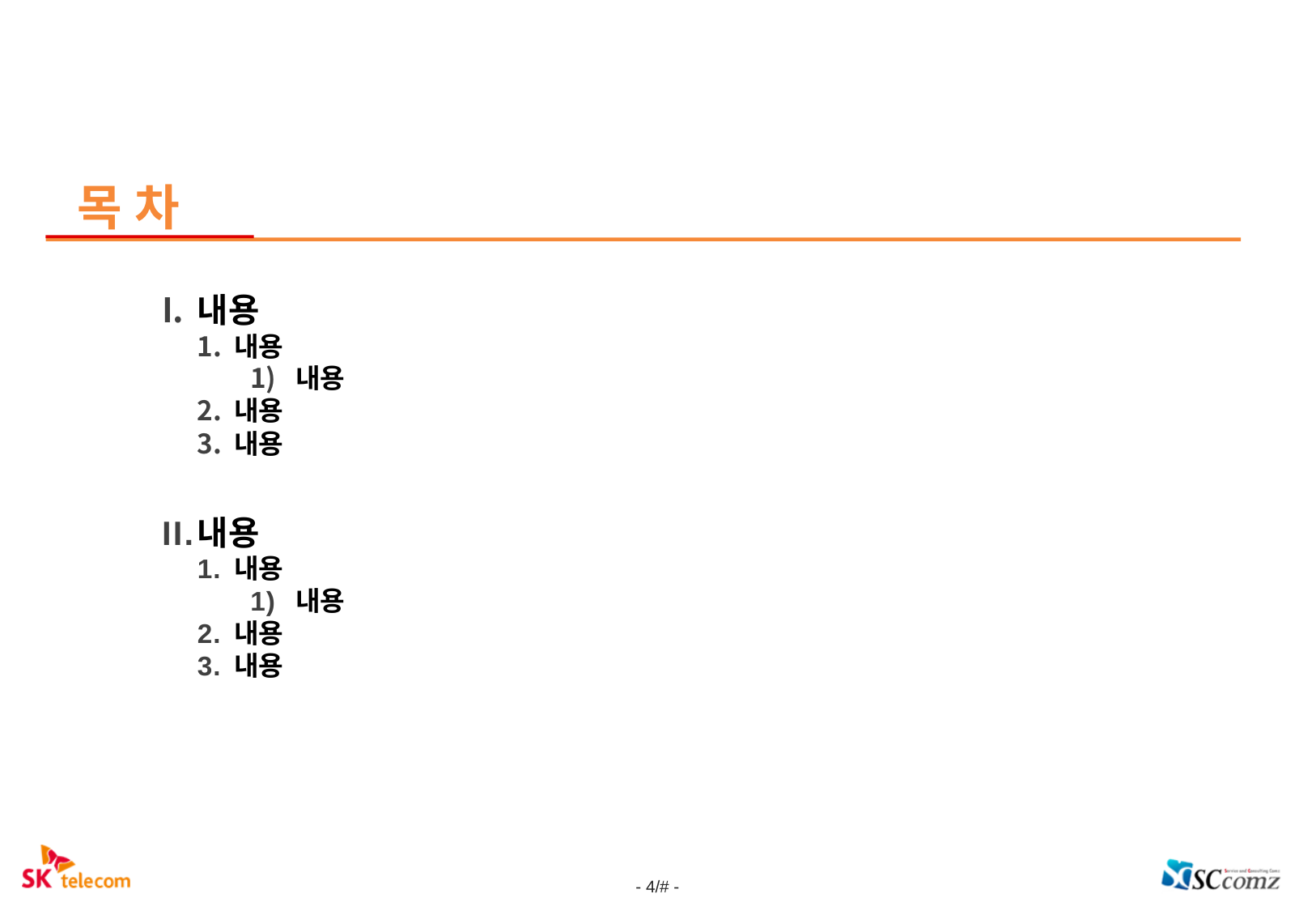

목 차

내용
내용
내용
내용
내용

내용
내용
내용
내용
내용